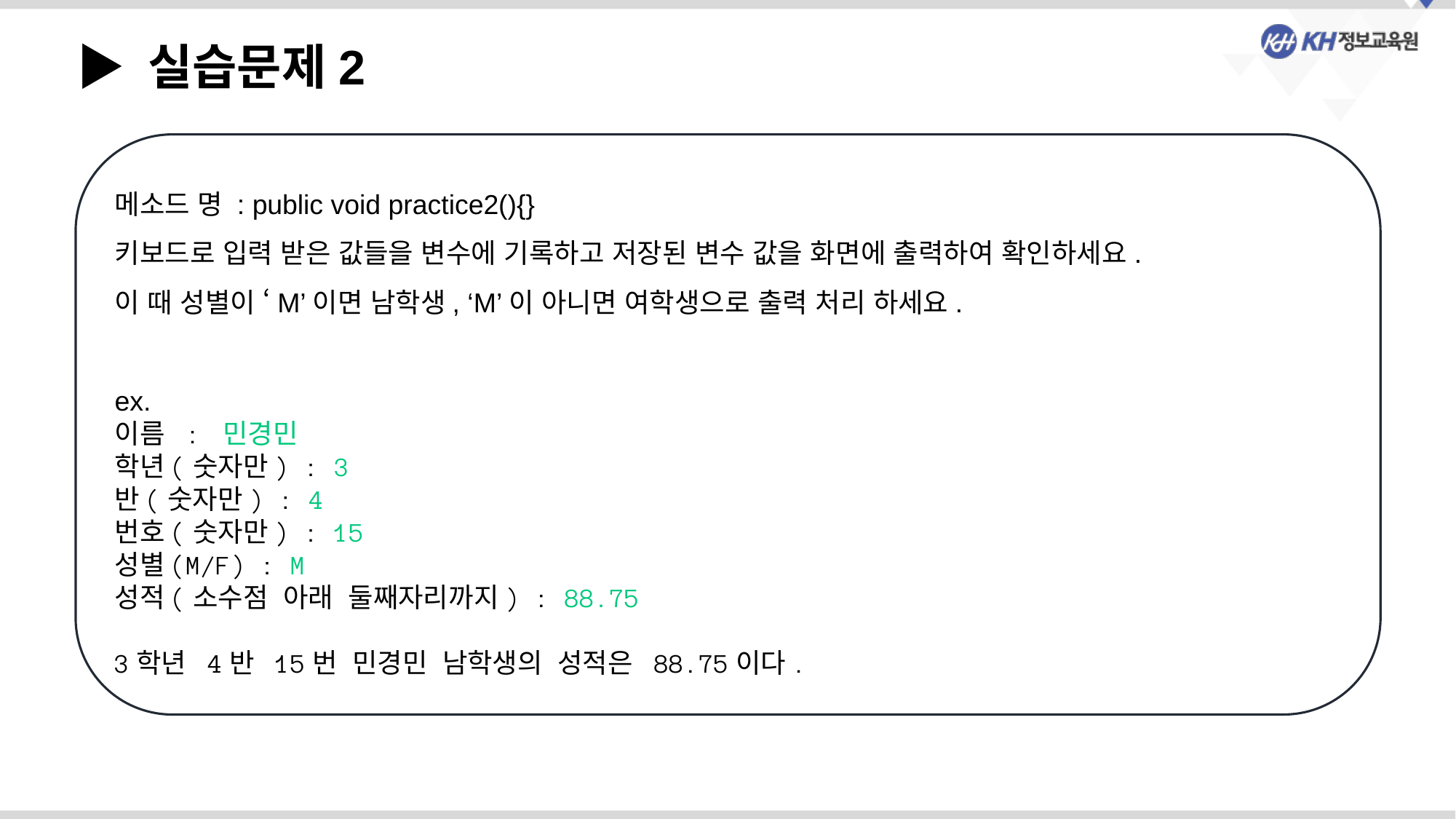

▶ 실습문제2
메소드 명 : public void practice2(){}
키보드로 입력 받은 값들을 변수에 기록하고 저장된 변수 값을 화면에 출력하여 확인하세요.
이 때 성별이 ‘M’이면 남학생, ‘M’이 아니면 여학생으로 출력 처리 하세요.

ex.
이름 : 민경민
학년(숫자만) : 3
반(숫자만) : 4
번호(숫자만) : 15
성별(M/F) : M
성적(소수점 아래 둘째자리까지) : 88.75

3학년 4반 15번 민경민 남학생의 성적은 88.75이다.